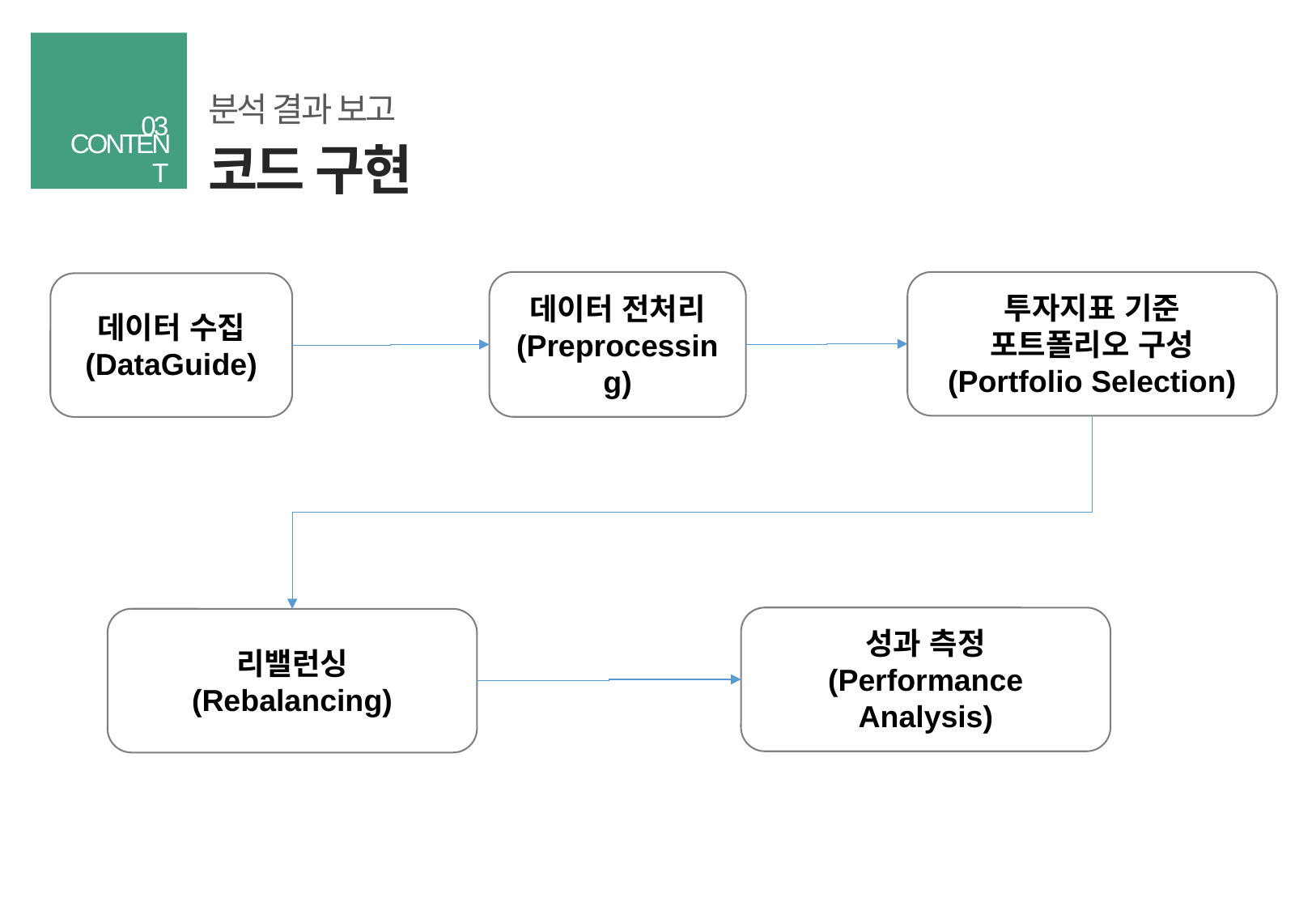

분석 결과 보고
03
코드 구현
CONTENT
데이터 전처리 (Preprocessing)
투자지표 기준
포트폴리오 구성
(Portfolio Selection)
데이터 수집
(DataGuide)
성과 측정
(Performance Analysis)
리밸런싱
(Rebalancing)